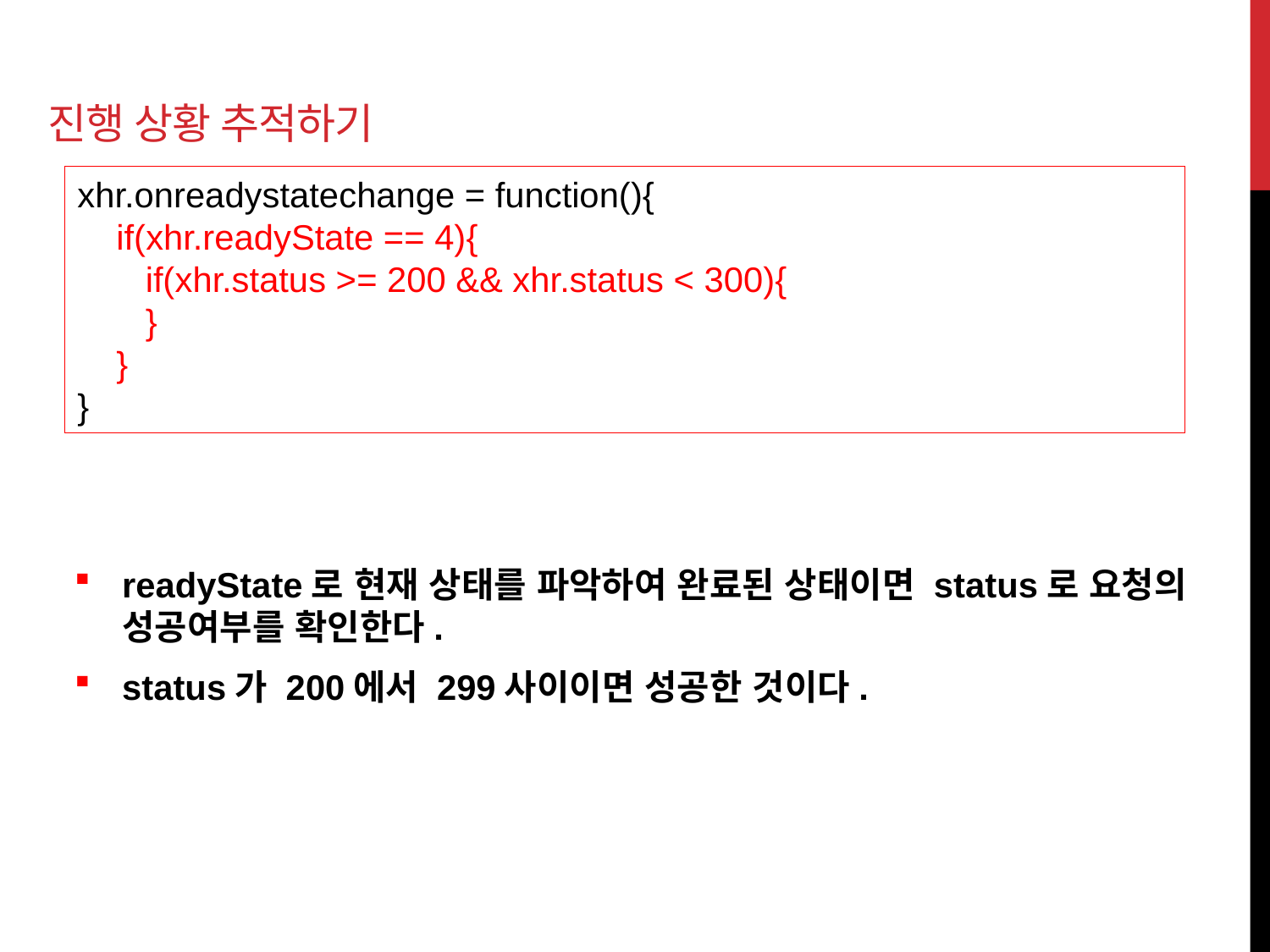

# 진행 상황 추적하기
xhr.onreadystatechange = function(){
    if(xhr.readyState == 4){
       if(xhr.status >= 200 && xhr.status < 300){
       }
    }
}
readyState로 현재 상태를 파악하여 완료된 상태이면 status로 요청의 성공여부를 확인한다.
status가 200에서 299사이이면 성공한 것이다.